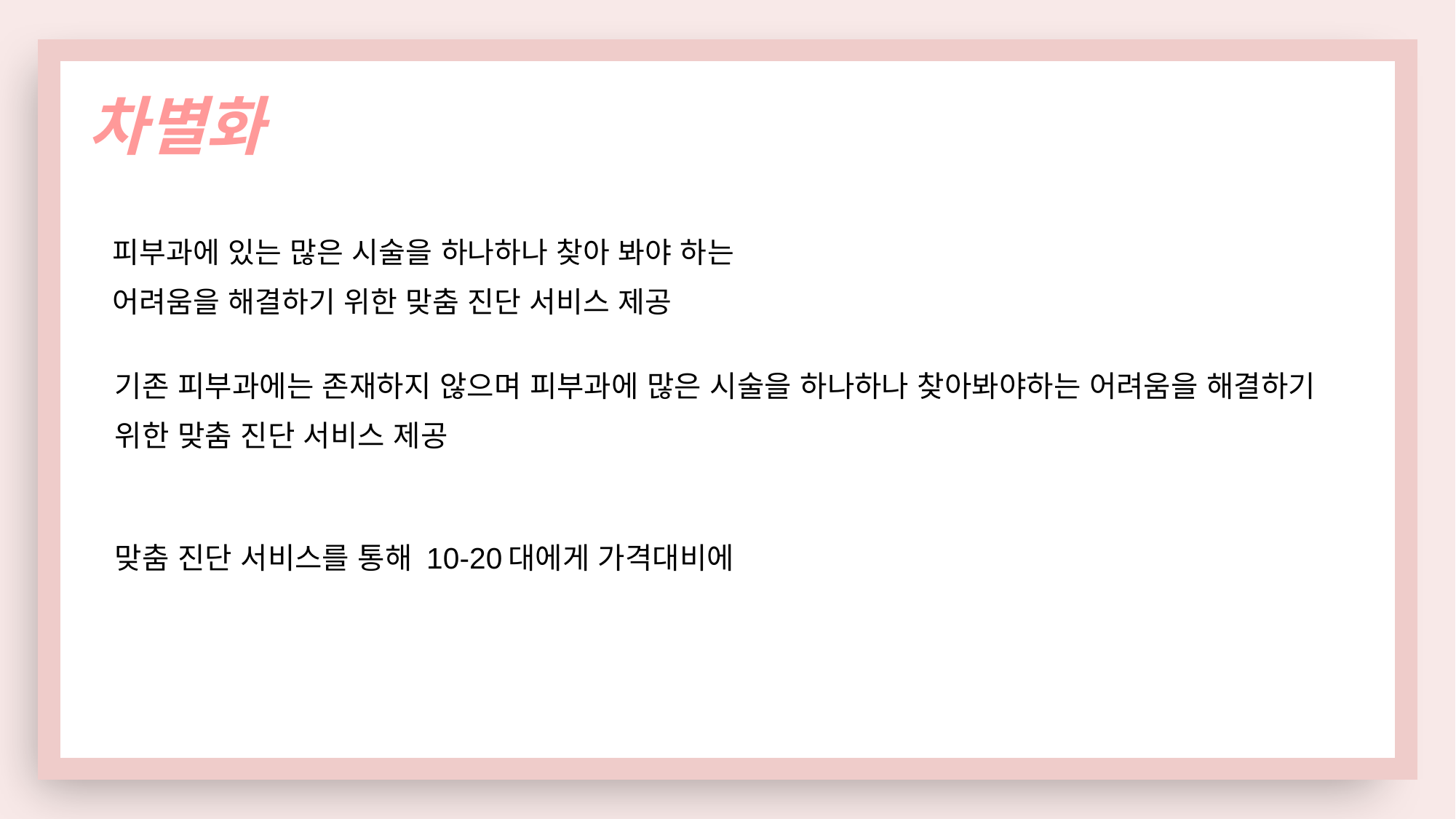

차별화
피부과에 있는 많은 시술을 하나하나 찾아 봐야 하는 어려움을 해결하기 위한 맞춤 진단 서비스 제공
기존 피부과에는 존재하지 않으며 피부과에 많은 시술을 하나하나 찾아봐야하는 어려움을 해결하기 위한 맞춤 진단 서비스 제공

맞춤 진단 서비스를 통해 10-20대에게 가격대비에